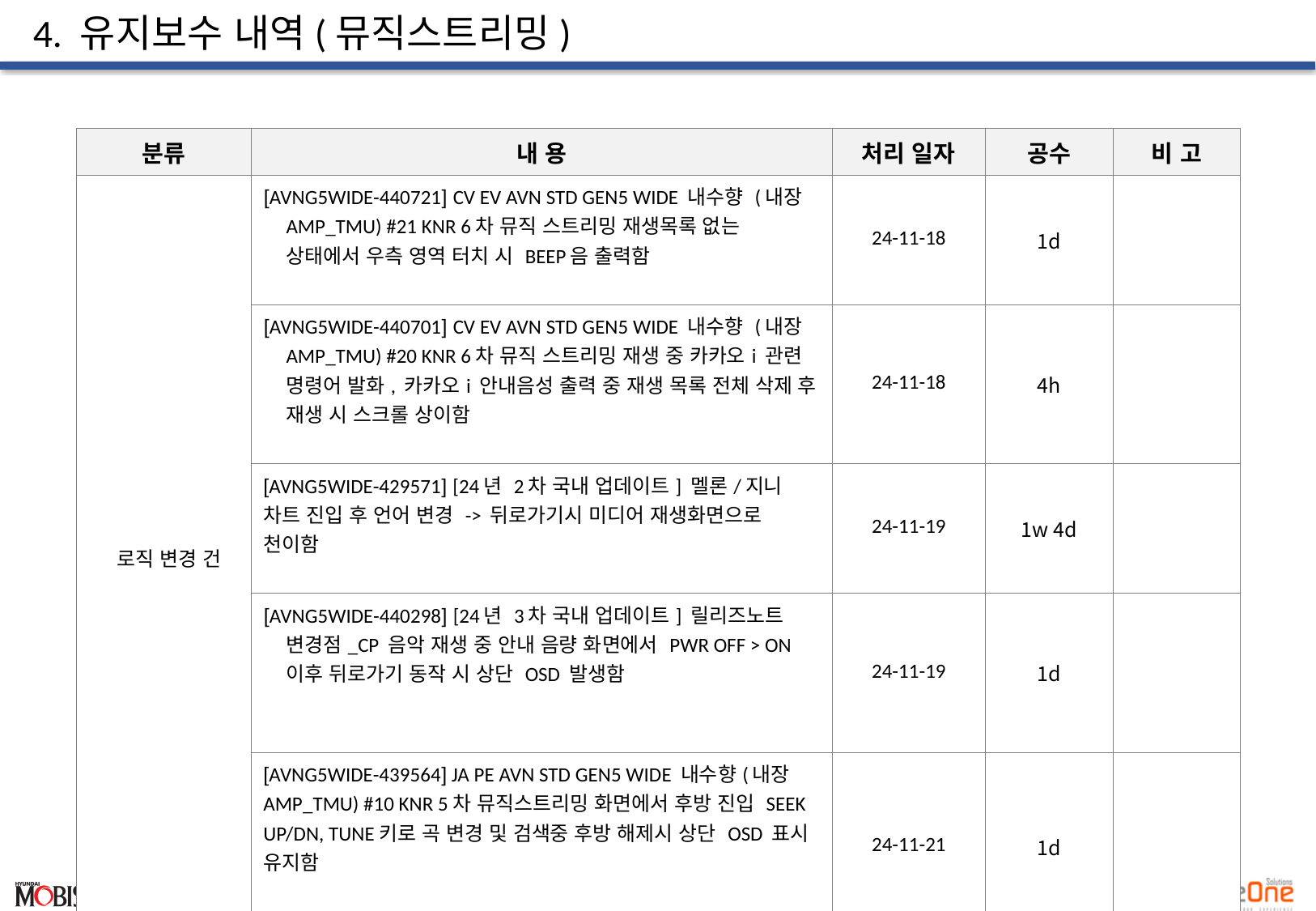

# 4. 유지보수 내역(뮤직스트리밍)
| 분류 | 내 용 | 처리 일자 | 공수 | 비 고 |
| --- | --- | --- | --- | --- |
| 로직 변경 건 | [AVNG5WIDE-440721] CV EV AVN STD GEN5 WIDE 내수향 (내장AMP\_TMU) #21 KNR 6차 뮤직 스트리밍 재생목록 없는 상태에서 우측 영역 터치 시 BEEP음 출력함 | 24-11-18 | 1d |  |
|  | [AVNG5WIDE-440701] CV EV AVN STD GEN5 WIDE 내수향 (내장AMP\_TMU) #20 KNR 6차 뮤직 스트리밍 재생 중 카카오i 관련 명령어 발화, 카카오i 안내음성 출력 중 재생 목록 전체 삭제 후 재생 시 스크롤 상이함 | 24-11-18 | 4h |  |
|  | [AVNG5WIDE-429571] [24년 2차 국내 업데이트] 멜론/지니 차트 진입 후 언어 변경 -> 뒤로가기시 미디어 재생화면으로 천이함 | 24-11-19 | 1w 4d |  |
|  | [AVNG5WIDE-440298] [24년 3차 국내 업데이트] 릴리즈노트 변경점\_CP 음악 재생 중 안내 음량 화면에서 PWR OFF > ON 이후 뒤로가기 동작 시 상단 OSD 발생함 | 24-11-19 | 1d |  |
|  | [AVNG5WIDE-439564] JA PE AVN STD GEN5 WIDE 내수향(내장AMP\_TMU) #10 KNR 5차 뮤직스트리밍 화면에서 후방 진입 SEEK UP/DN, TUNE키로 곡 변경 및 검색중 후방 해제시 상단 OSD 표시 유지함 | 24-11-21 | 1d |  |
24년도 표준형 5세대 WIDE_WIDE NH AVN 뮤직스트리밍 유지보수